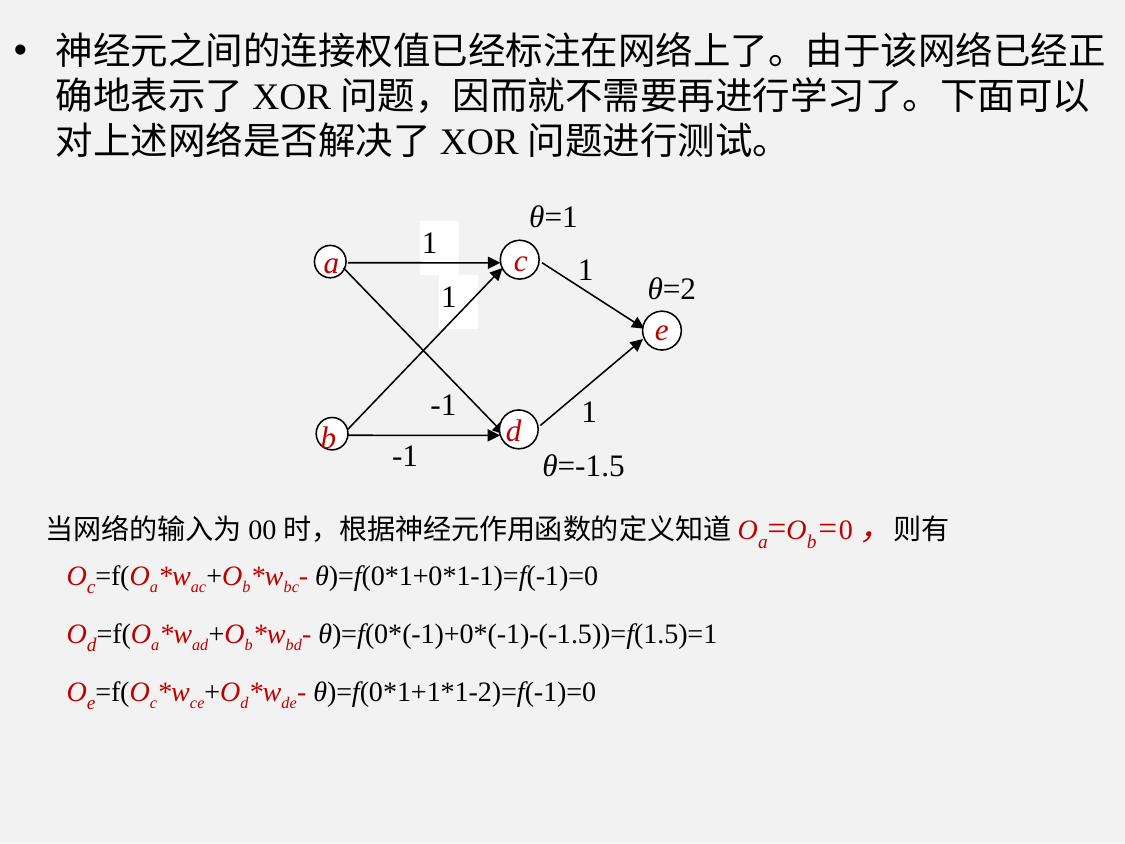

神经元之间的连接权值已经标注在网络上了。由于该网络已经正确地表示了XOR问题，因而就不需要再进行学习了。下面可以对上述网络是否解决了XOR问题进行测试。
θ=1
1

a

1

θ=2

1

-1
1

-1

c
e
d
b
θ=-1.5
当网络的输入为00时，根据神经元作用函数的定义知道Oa=Ob=0，则有
   Oc=f(Oa*wac+Ob*wbc- θ)=f(0*1+0*1-1)=f(-1)=0
   Od=f(Oa*wad+Ob*wbd- θ)=f(0*(-1)+0*(-1)-(-1.5))=f(1.5)=1
   Oe=f(Oc*wce+Od*wde- θ)=f(0*1+1*1-2)=f(-1)=0